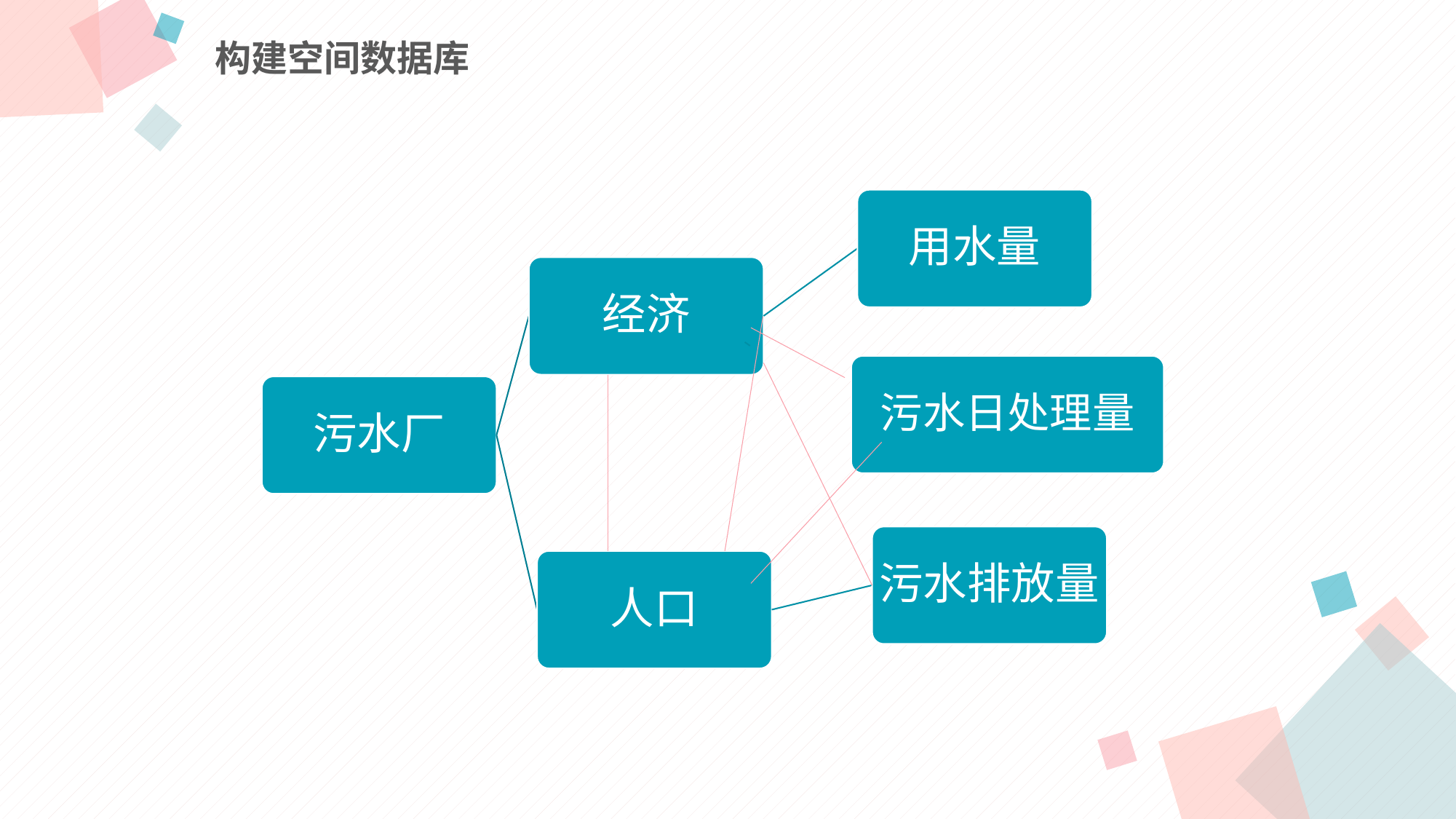

构建空间数据库
用水量
经济

污水日处理量

污水厂

污水排放量
人口